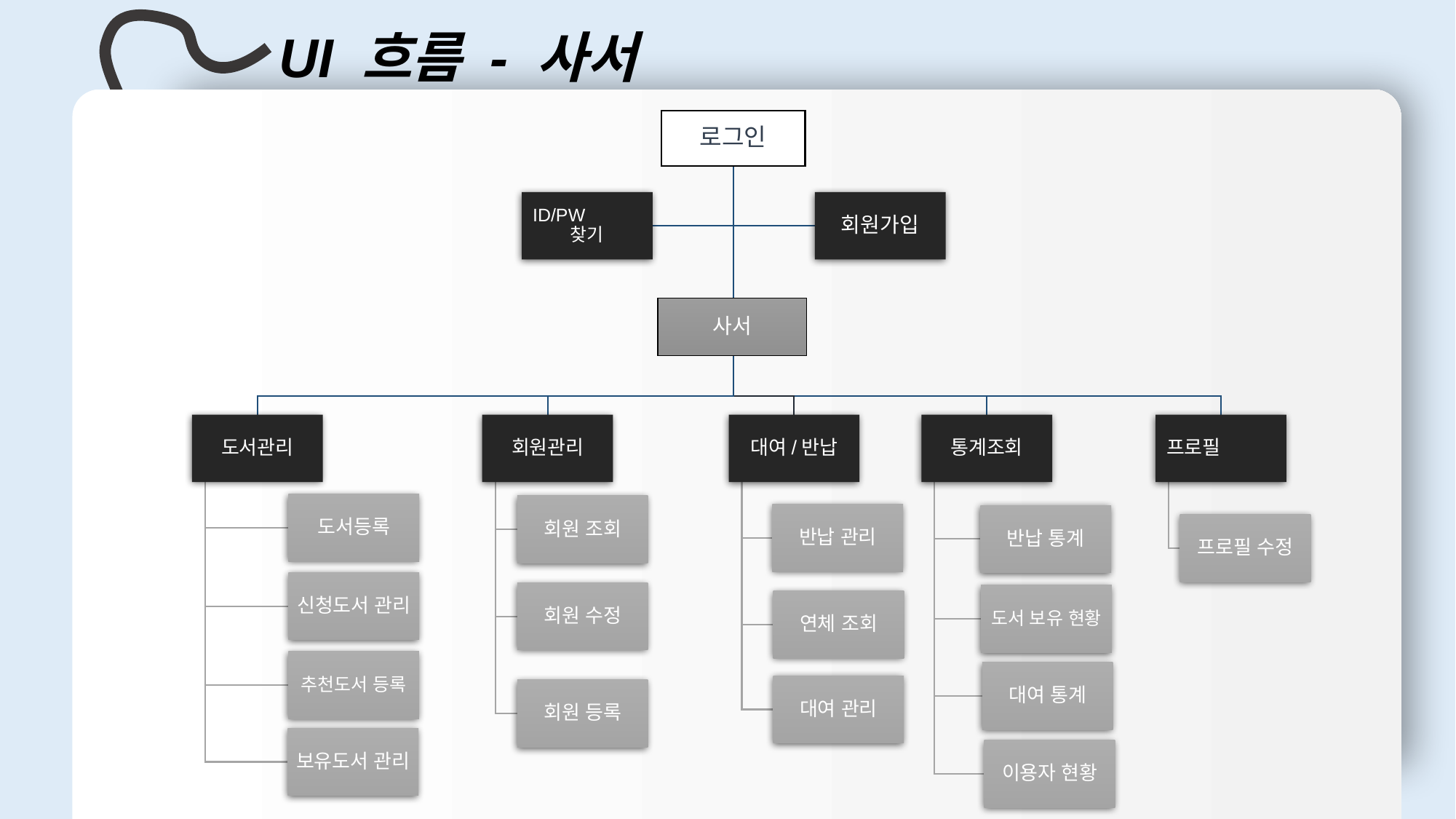

UI 흐름 - 사서

로그인
도서관리
도서등록
보유도서 관리
신청도서 관리
추천도서 등록
회원관리
회원 등록
회원 조회
회원 수정
대여/반납
대여 관리
반납 관리
연체 조회
통계조회
대여 통계
반납 통계
도서 보유 현황
이용자 현황
프로필
프로필 수정
ID/PW	찾기
회원가입
사서